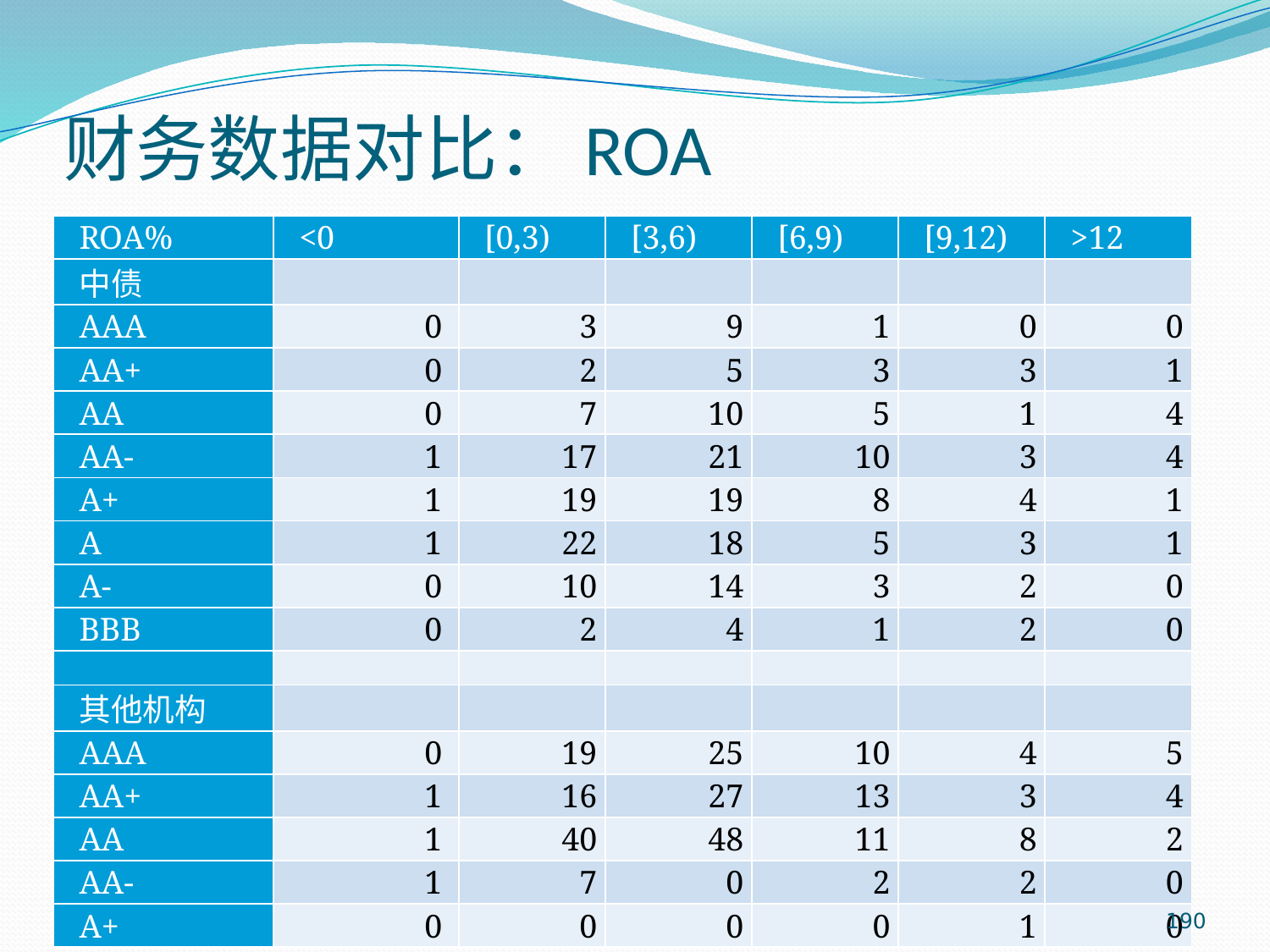

# 财务数据对比：ROA
| ROA% | <0 | [0,3) | [3,6) | [6,9) | [9,12) | >12 |
| --- | --- | --- | --- | --- | --- | --- |
| 中债 |  |  |  |  |  |  |
| AAA | 0 | 3 | 9 | 1 | 0 | 0 |
| AA+ | 0 | 2 | 5 | 3 | 3 | 1 |
| AA | 0 | 7 | 10 | 5 | 1 | 4 |
| AA- | 1 | 17 | 21 | 10 | 3 | 4 |
| A+ | 1 | 19 | 19 | 8 | 4 | 1 |
| A | 1 | 22 | 18 | 5 | 3 | 1 |
| A- | 0 | 10 | 14 | 3 | 2 | 0 |
| BBB | 0 | 2 | 4 | 1 | 2 | 0 |
|  |  |  |  |  |  |  |
| 其他机构 |  |  |  |  |  |  |
| AAA | 0 | 19 | 25 | 10 | 4 | 5 |
| AA+ | 1 | 16 | 27 | 13 | 3 | 4 |
| AA | 1 | 40 | 48 | 11 | 8 | 2 |
| AA- | 1 | 7 | 0 | 2 | 2 | 0 |
| A+ | 0 | 0 | 0 | 0 | 1 | 0 |
190